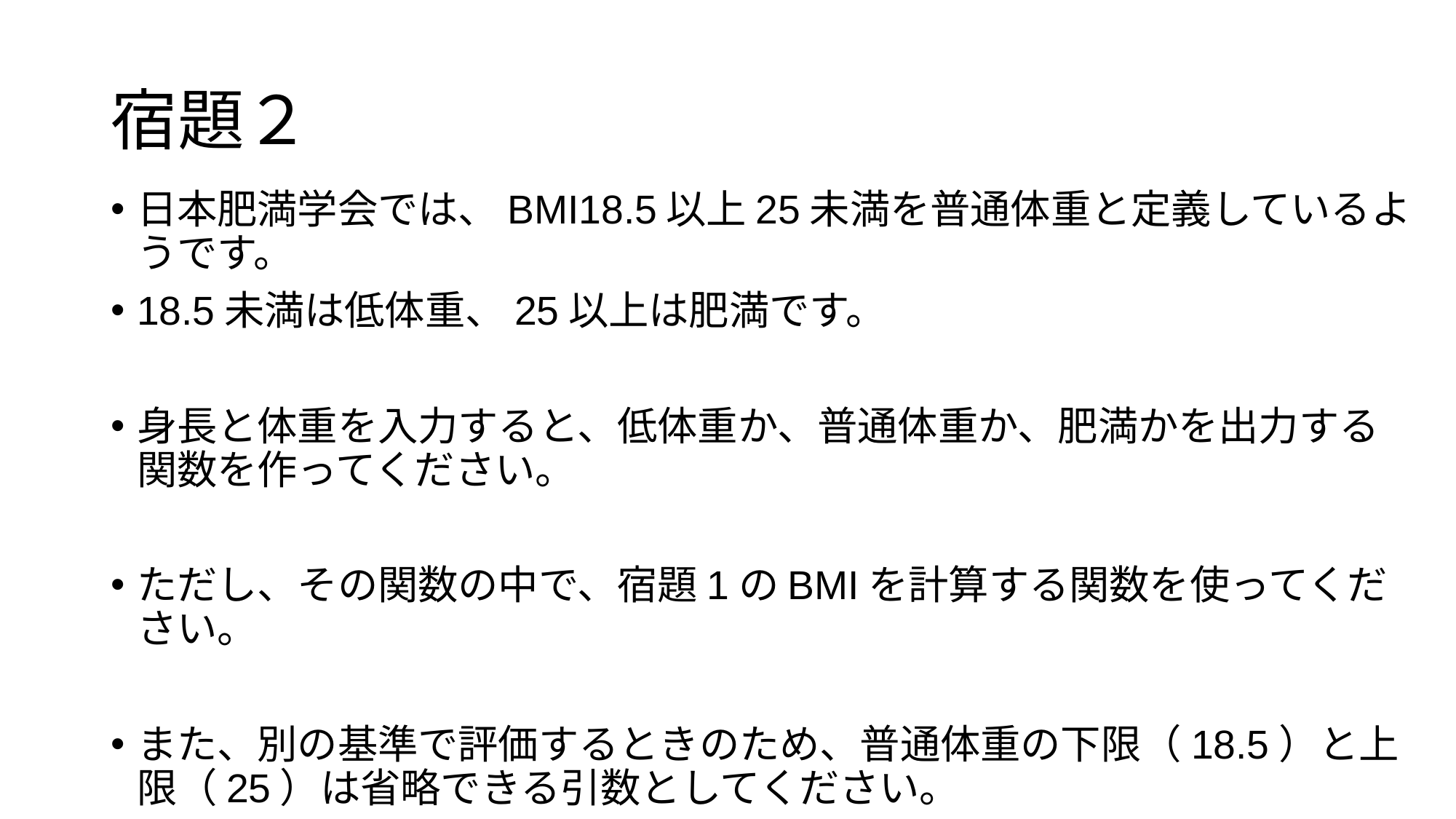

# 宿題２
日本肥満学会では、BMI18.5以上25未満を普通体重と定義しているようです。
18.5未満は低体重、25以上は肥満です。

身長と体重を入力すると、低体重か、普通体重か、肥満かを出力する関数を作ってください。

ただし、その関数の中で、宿題1のBMIを計算する関数を使ってください。

また、別の基準で評価するときのため、普通体重の下限（18.5）と上限（25）は省略できる引数としてください。